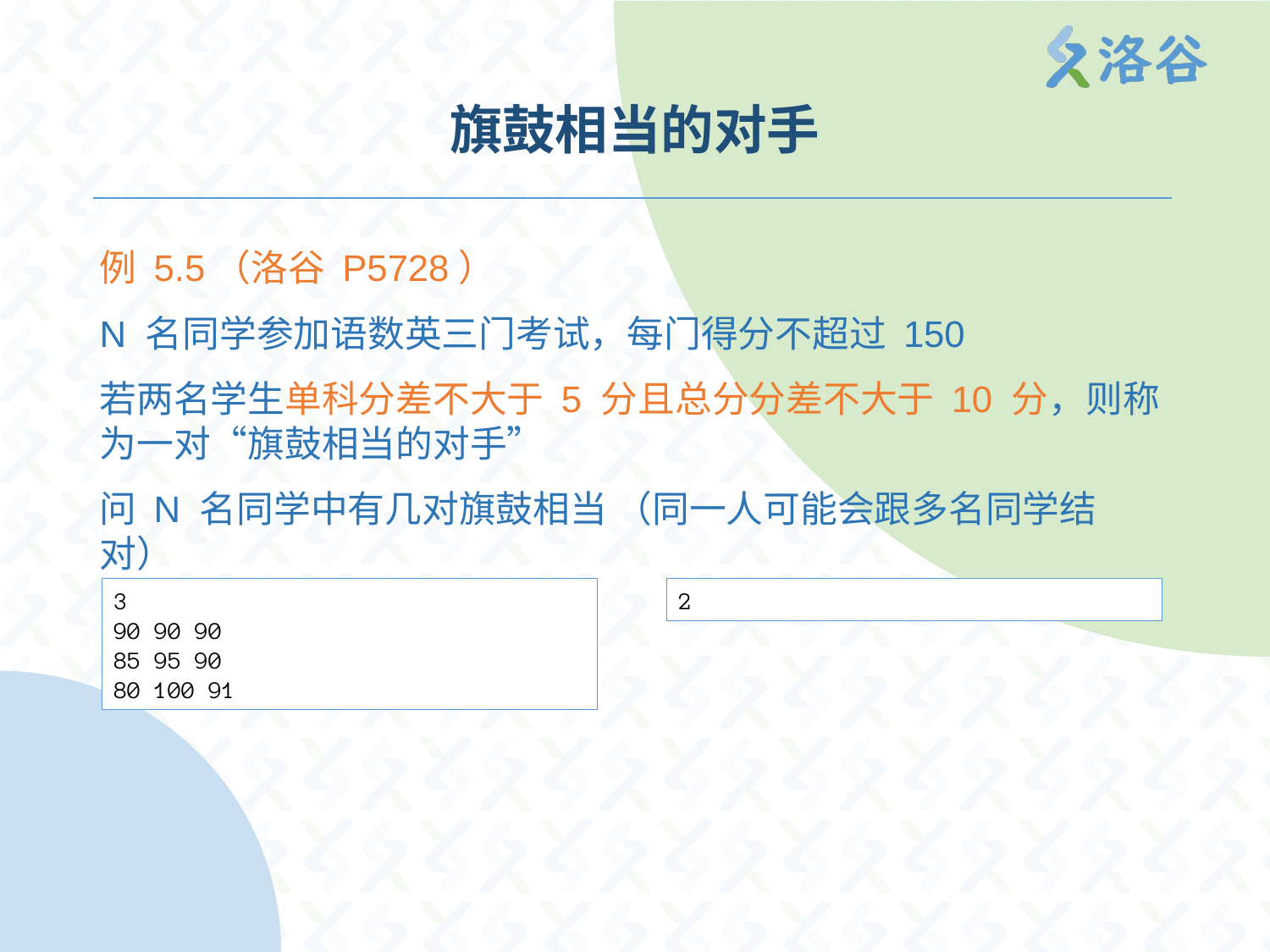

# 旗鼓相当的对手
例 5.5（洛谷 P5728）
N 名同学参加语数英三门考试，每门得分不超过 150
若两名学生单科分差不大于 5 分且总分分差不大于 10 分，则称为一对“旗鼓相当的对手”
问 N 名同学中有几对旗鼓相当 （同一人可能会跟多名同学结对）

3
90 90 90
85 95 90
80 100 91
2